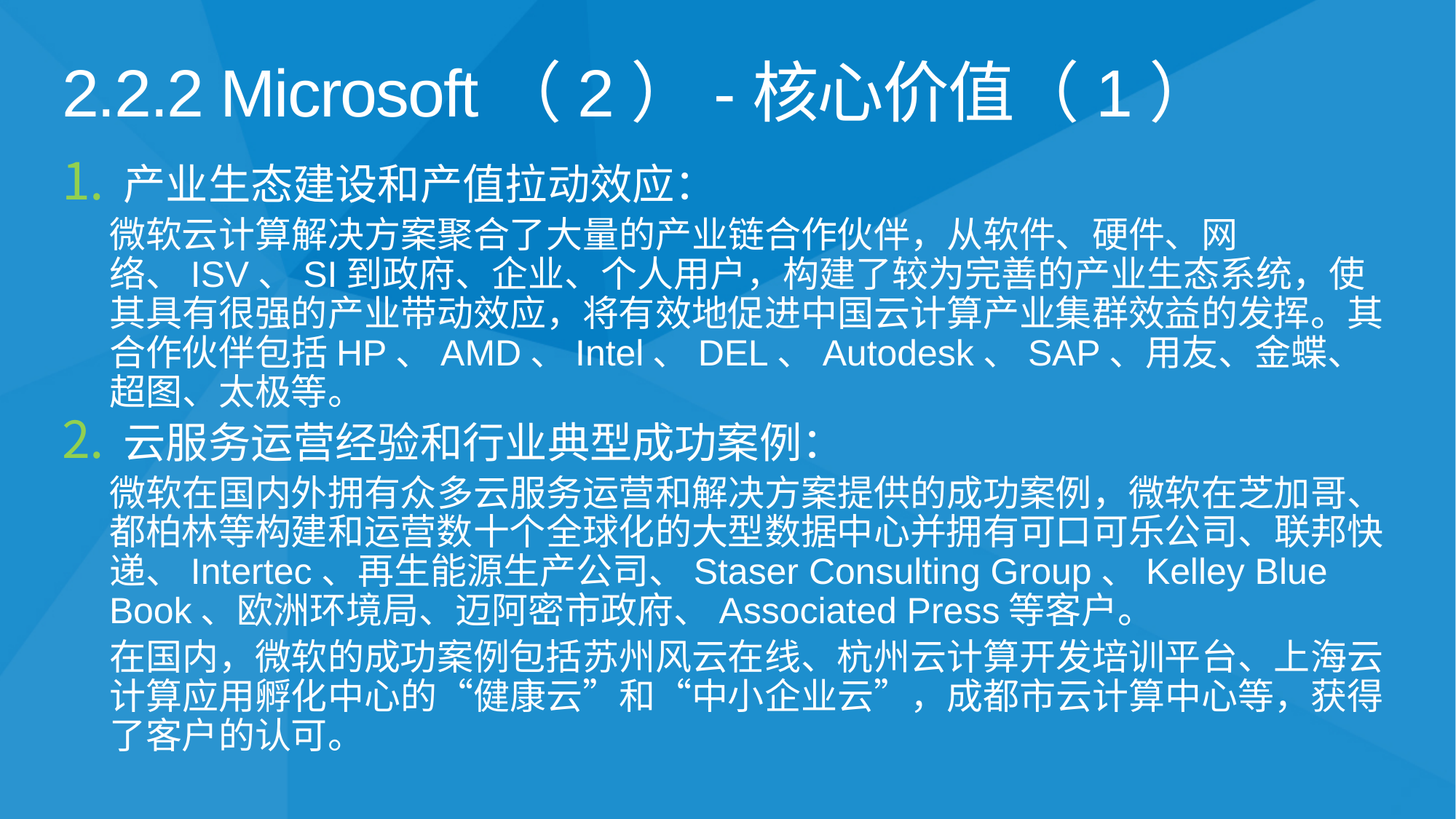

# 2.2.2 Microsoft（2）-核心价值（1）
产业生态建设和产值拉动效应：
微软云计算解决方案聚合了大量的产业链合作伙伴，从软件、硬件、网络、ISV、SI到政府、企业、个人用户，构建了较为完善的产业生态系统，使其具有很强的产业带动效应，将有效地促进中国云计算产业集群效益的发挥。其合作伙伴包括HP、AMD、Intel、DEL、Autodesk、SAP、用友、金蝶、超图、太极等。
云服务运营经验和行业典型成功案例：
微软在国内外拥有众多云服务运营和解决方案提供的成功案例，微软在芝加哥、都柏林等构建和运营数十个全球化的大型数据中心并拥有可口可乐公司、联邦快递、Intertec、再生能源生产公司、Staser Consulting Group、Kelley Blue Book、欧洲环境局、迈阿密市政府、Associated Press等客户。
在国内，微软的成功案例包括苏州风云在线、杭州云计算开发培训平台、上海云计算应用孵化中心的“健康云”和“中小企业云”，成都市云计算中心等，获得了客户的认可。